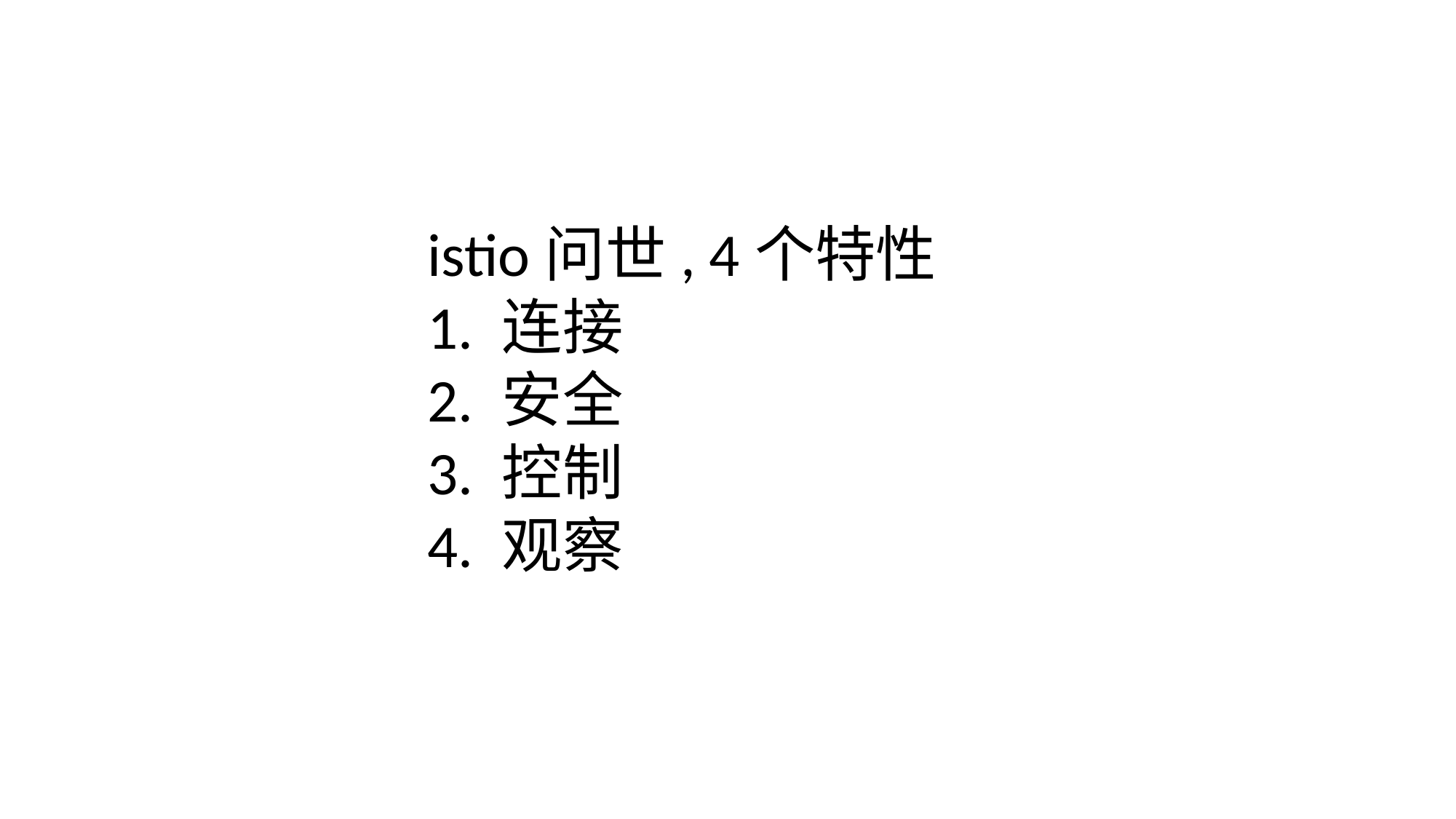

istio问世, 4个特性
1. 连接
2. 安全
3. 控制
4. 观察